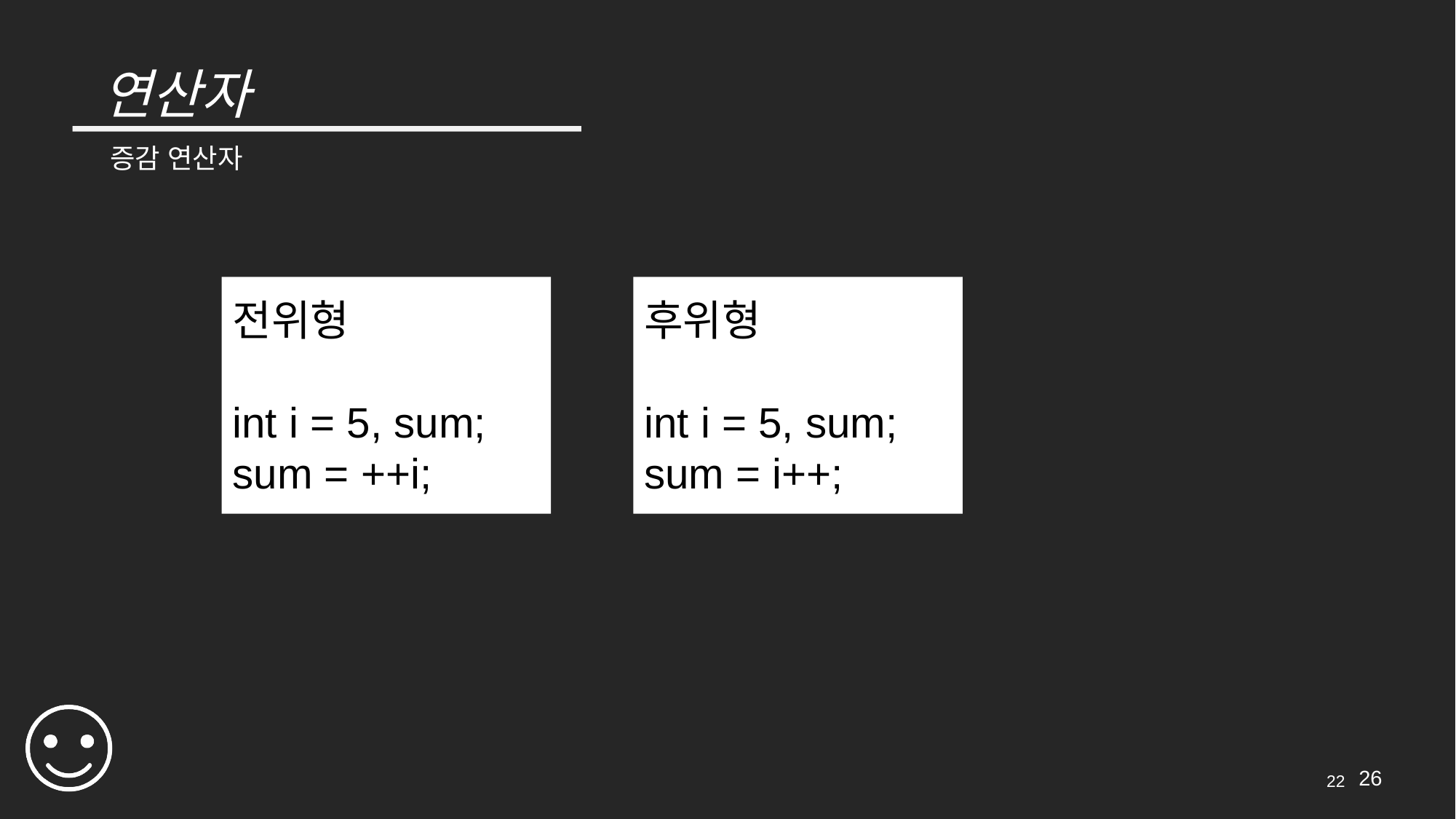

# 연산자

증감 연산자
전위형

int i = 5, sum;
sum = ++i;
후위형

int i = 5, sum;
sum = i++;
22